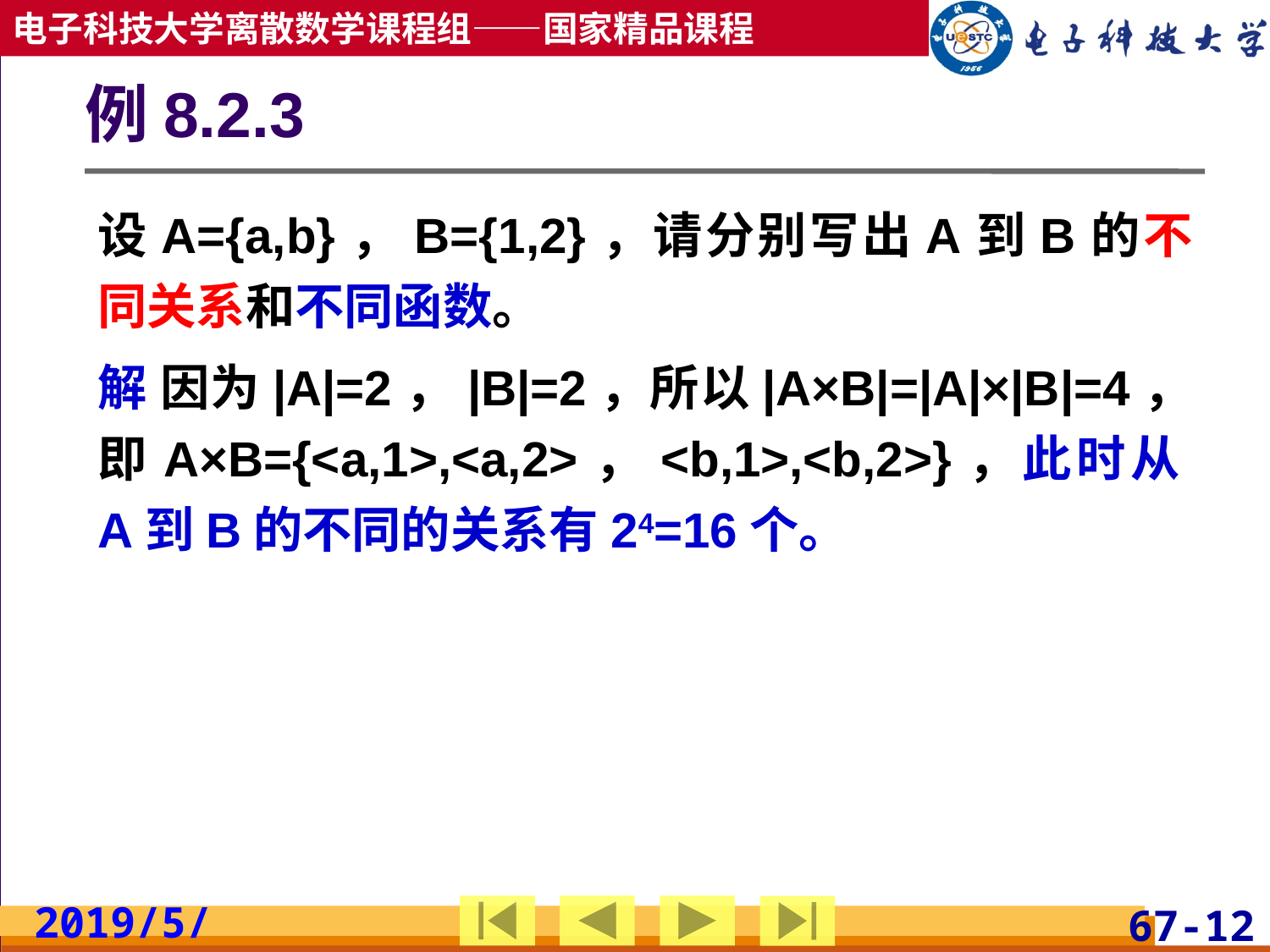

# 例8.2.3
设A={a,b}，B={1,2}，请分别写出A到B的不同关系和不同函数。
解 因为|A|=2，|B|=2，所以|A×B|=|A|×|B|=4，即A×B={<a,1>,<a,2>，<b,1>,<b,2>}，此时从A到B的不同的关系有24=16个。
2019/5/8